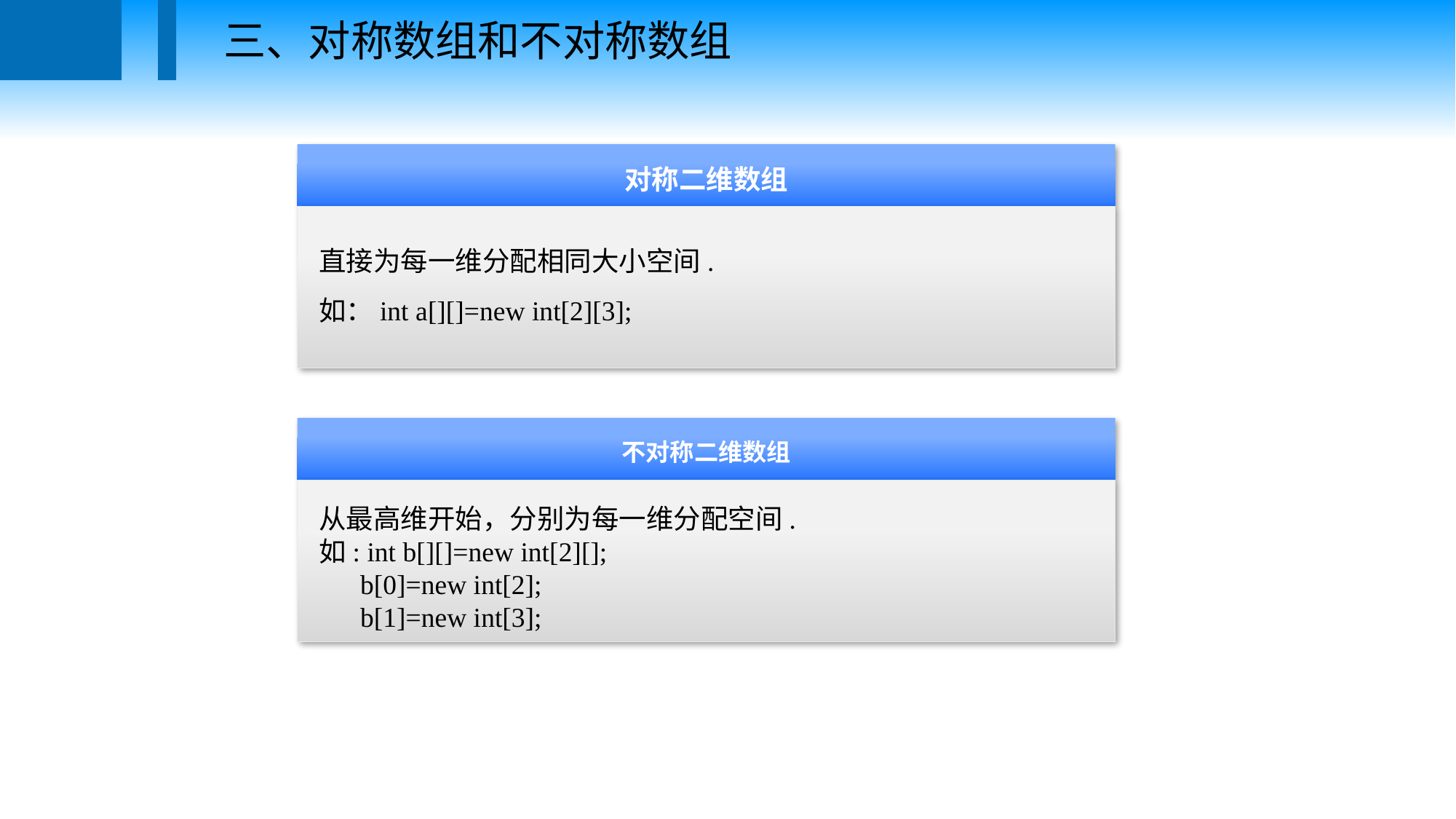

三、对称数组和不对称数组
对称二维数组
直接为每一维分配相同大小空间.
如：int a[][]=new int[2][3];
不对称二维数组
从最高维开始，分别为每一维分配空间.
如: int b[][]=new int[2][];
      b[0]=new int[2];
      b[1]=new int[3];